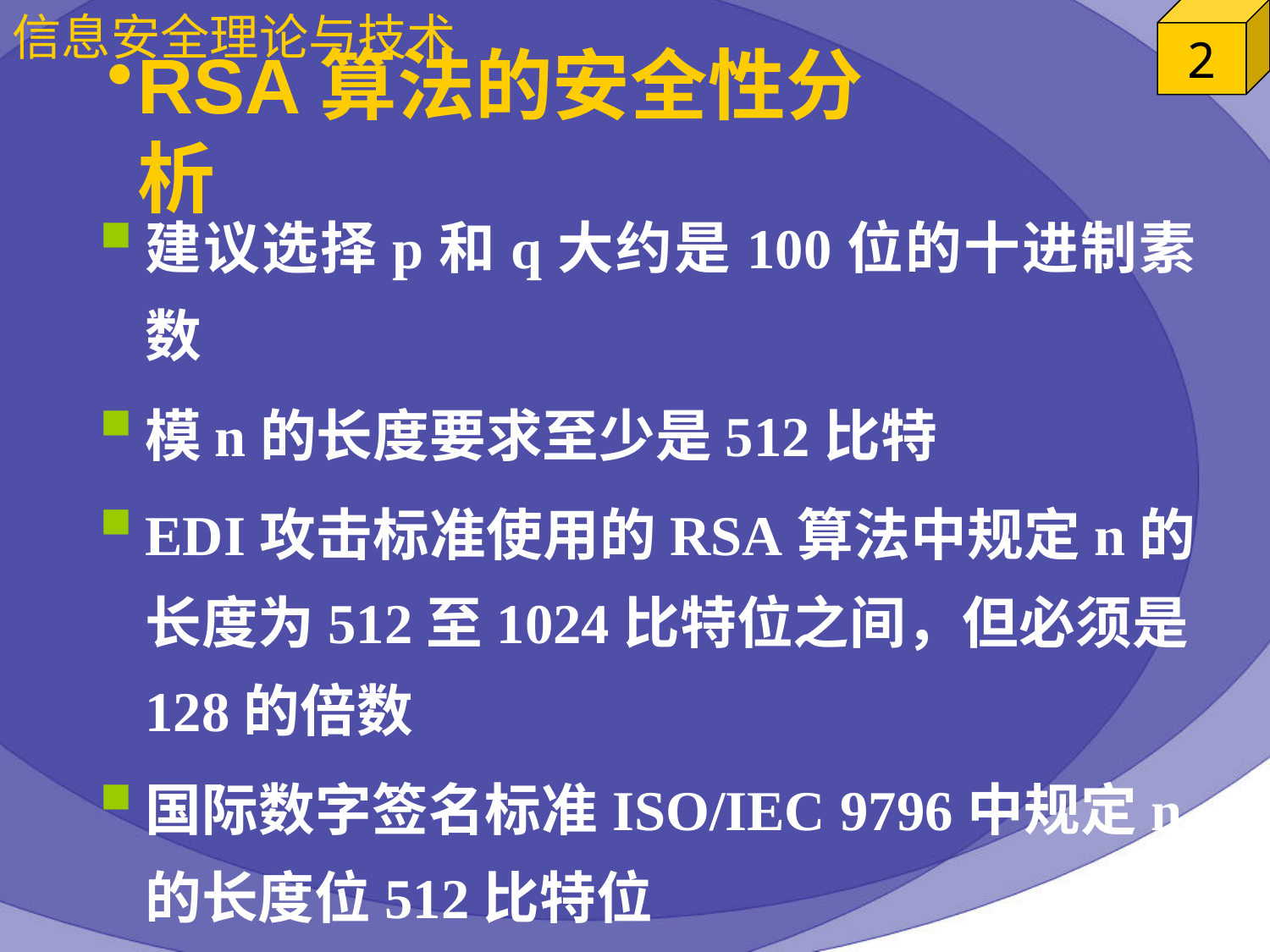

RSA算法的安全性分析
建议选择p和q大约是100位的十进制素数
模n的长度要求至少是512比特
EDI攻击标准使用的RSA算法中规定n的长度为512至1024比特位之间，但必须是128的倍数
国际数字签名标准ISO/IEC 9796中规定n的长度位512比特位